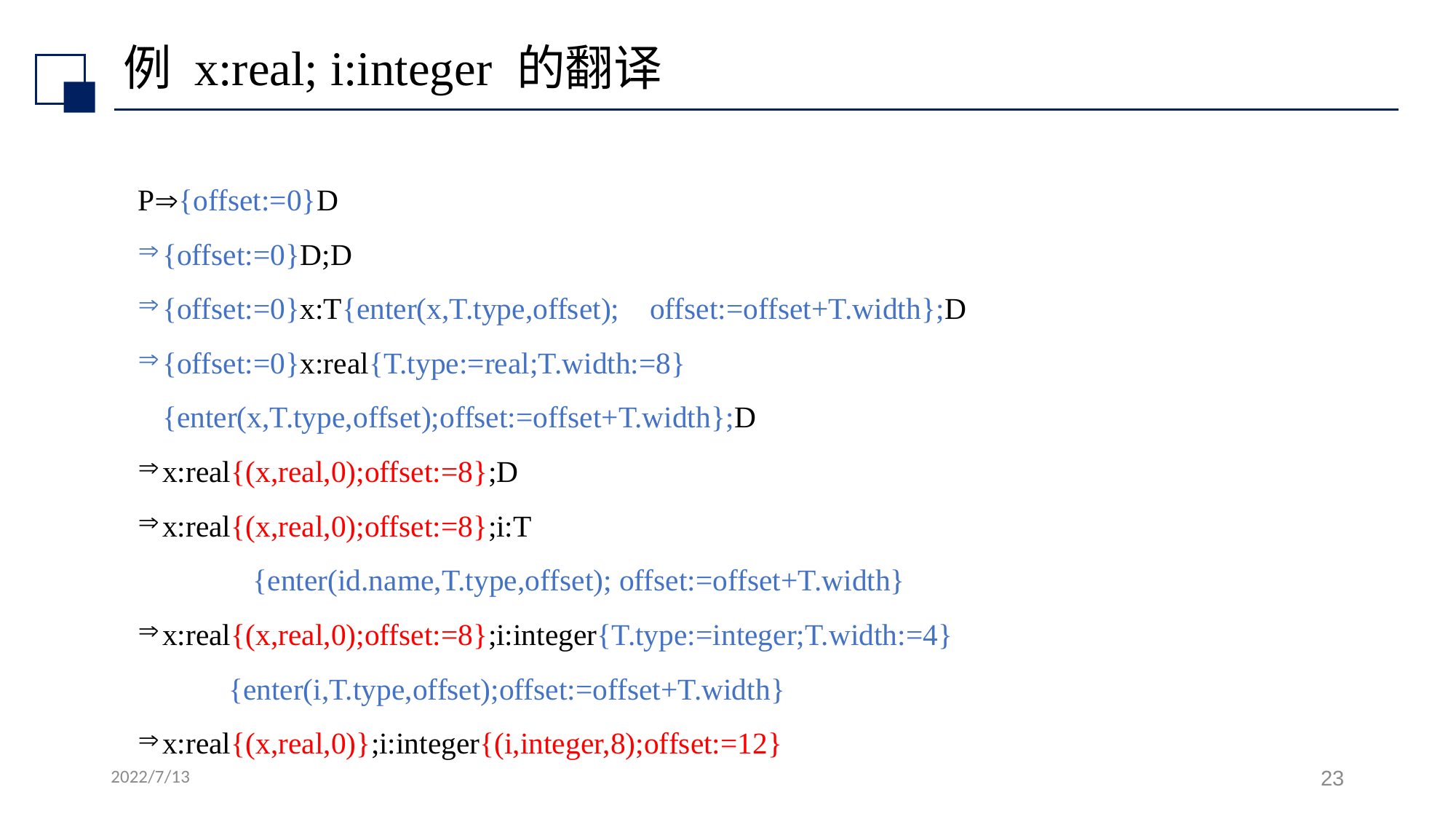

# 例 x:real; i:integer 的翻译
P⇒{offset:=0}D
{offset:=0}D;D
{offset:=0}x:T{enter(x,T.type,offset);    offset:=offset+T.width};D
{offset:=0}x:real{T.type:=real;T.width:=8} {enter(x,T.type,offset);offset:=offset+T.width};D
x:real{(x,real,0);offset:=8};D
x:real{(x,real,0);offset:=8};i:T
       	{enter(id.name,T.type,offset); offset:=offset+T.width}
x:real{(x,real,0);offset:=8};i:integer{T.type:=integer;T.width:=4}
	{enter(i,T.type,offset);offset:=offset+T.width}
x:real{(x,real,0)};i:integer{(i,integer,8);offset:=12}
2022/7/13
23